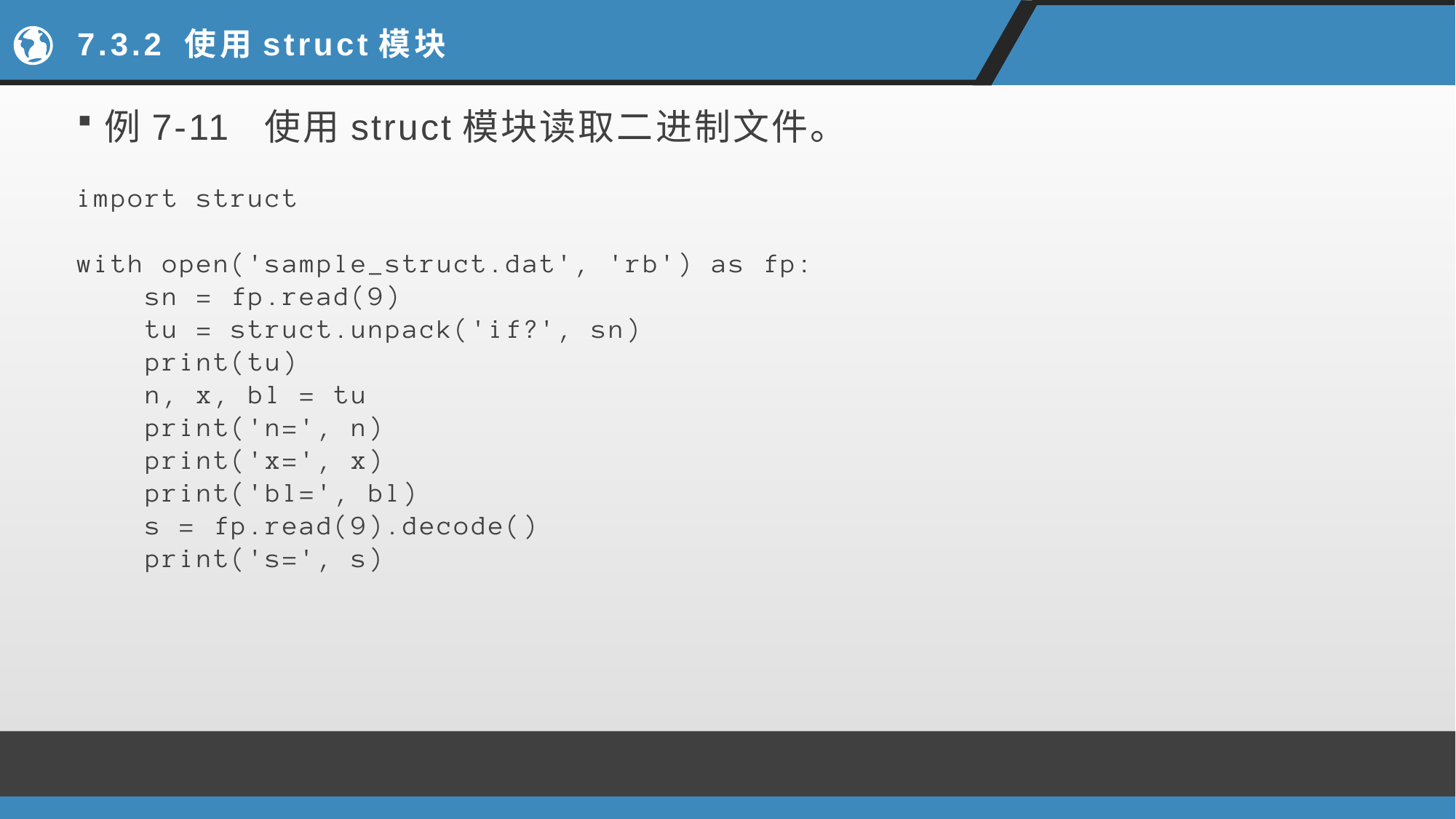

# 7.3.2 使用struct模块

例7-11  使用struct模块读取二进制文件。

import struct

with open('sample_struct.dat', 'rb') as fp:
    sn = fp.read(9)
    tu = struct.unpack('if?', sn)
    print(tu)
    n, x, bl = tu
    print('n=', n)
    print('x=', x)
    print('bl=', bl)
    s = fp.read(9).decode()
    print('s=', s)